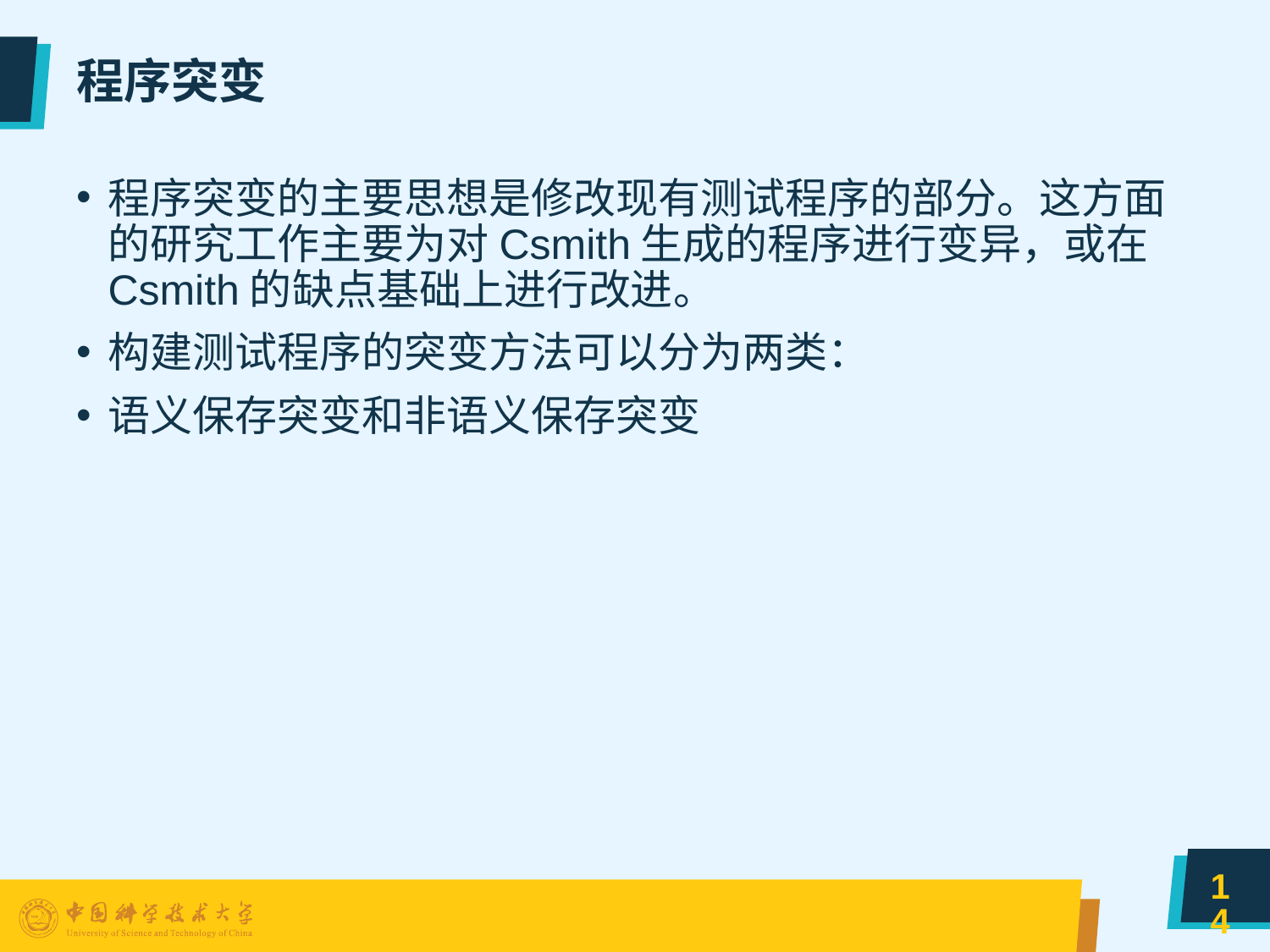

# 程序突变
程序突变的主要思想是修改现有测试程序的部分。这方面的研究工作主要为对Csmith生成的程序进行变异，或在Csmith的缺点基础上进行改进。
构建测试程序的突变方法可以分为两类：
语义保存突变和非语义保存突变
14